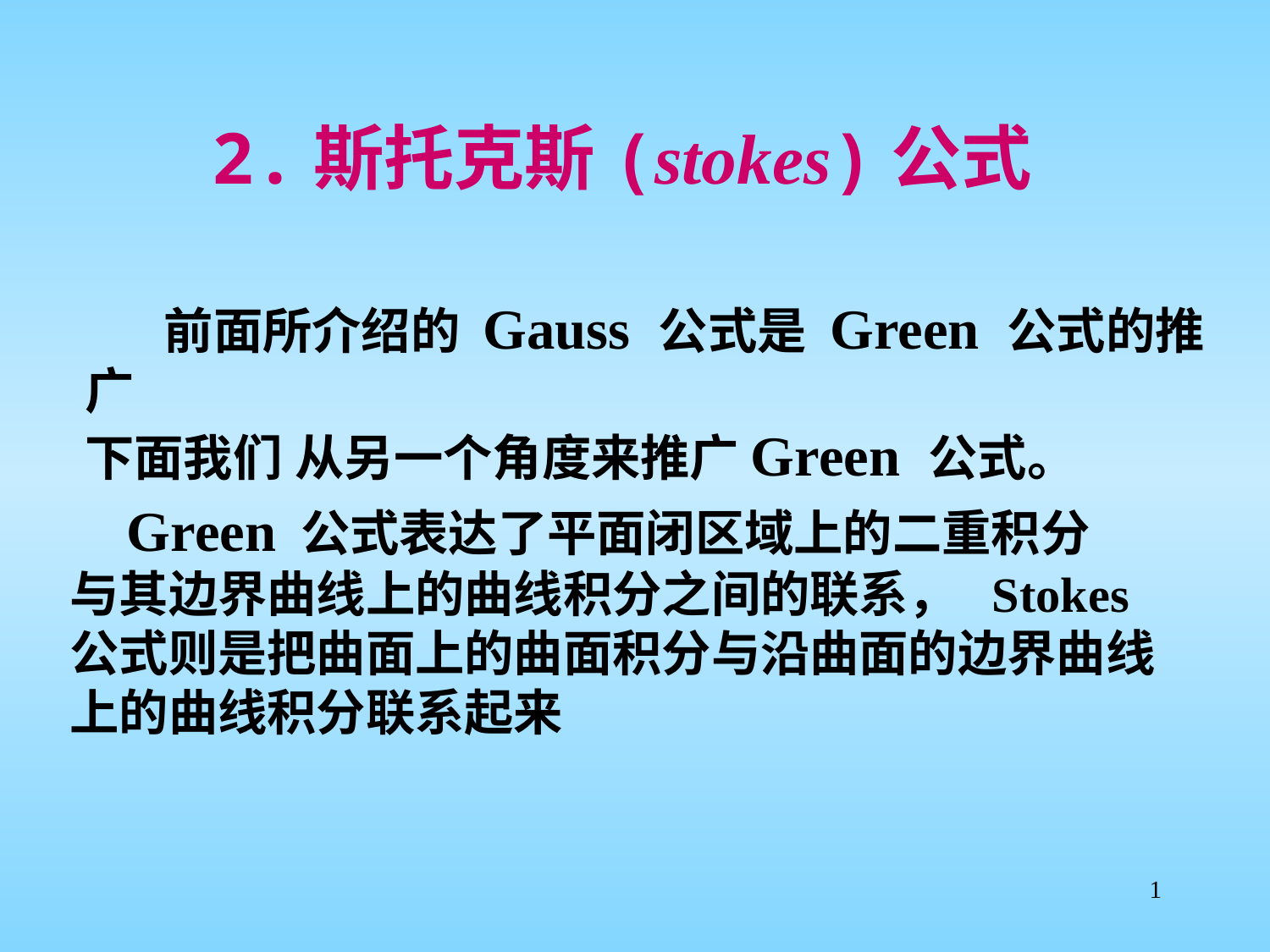

2.斯托克斯(stokes)公式
      前面所介绍的 Gauss 公式是 Green 公式的推广
下面我们 从另一个角度来推广Green 公式。
    Green 公式表达了平面闭区域上的二重积分
与其边界曲线上的曲线积分之间的联系，  Stokes
公式则是把曲面上的曲面积分与沿曲面的边界曲线
上的曲线积分联系起来
1